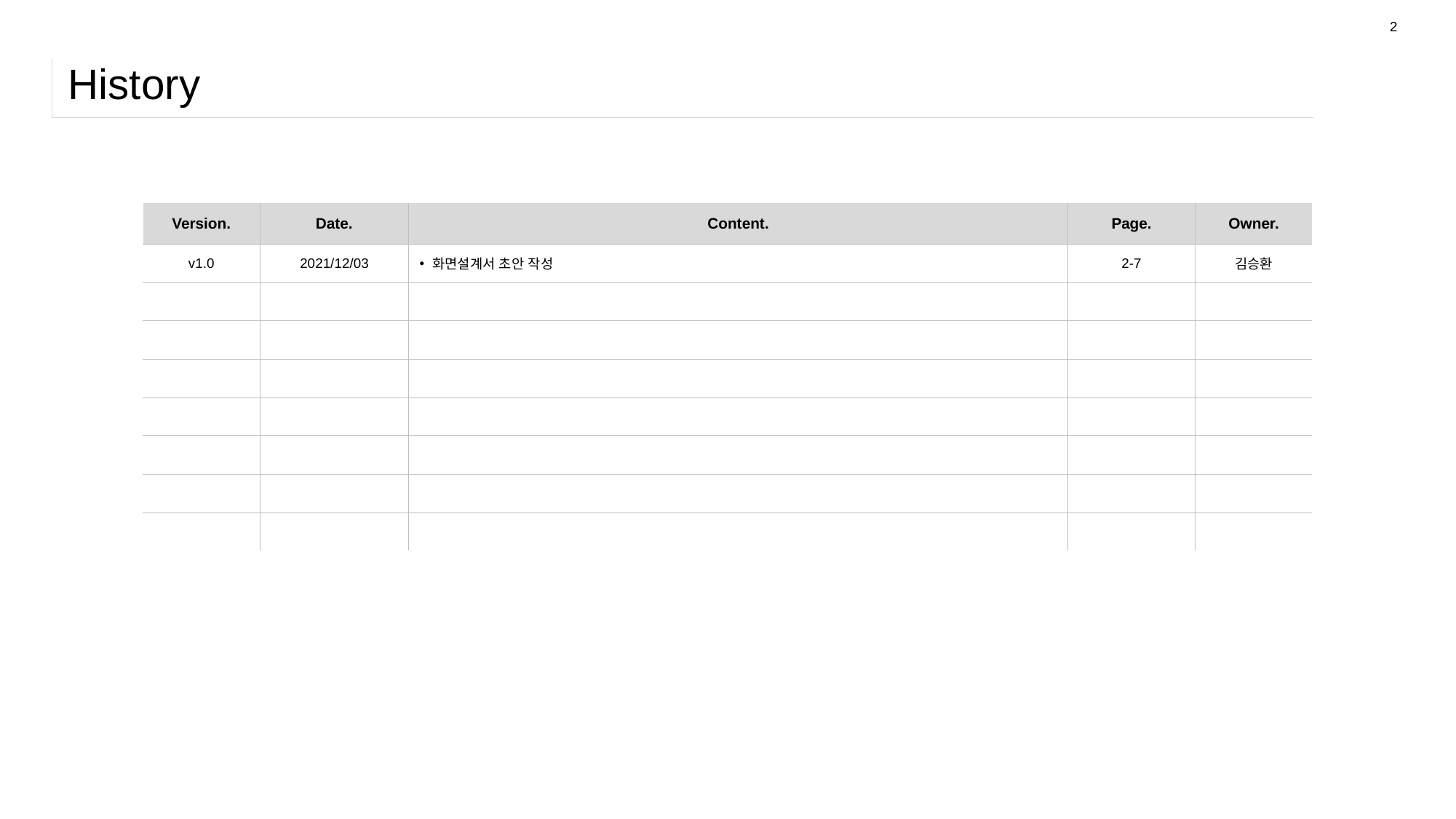

2
# History
| Version. | Date. | Content. | Page. | Owner. |
| --- | --- | --- | --- | --- |
| v1.0 | 2021/12/03 | 화면설계서 초안 작성 | 2-7 | 김승환 |
|  |  |  |  |  |
|  |  |  |  |  |
|  |  |  |  |  |
|  |  |  |  |  |
|  |  |  |  |  |
|  |  |  |  |  |
|  |  |  |  |  |